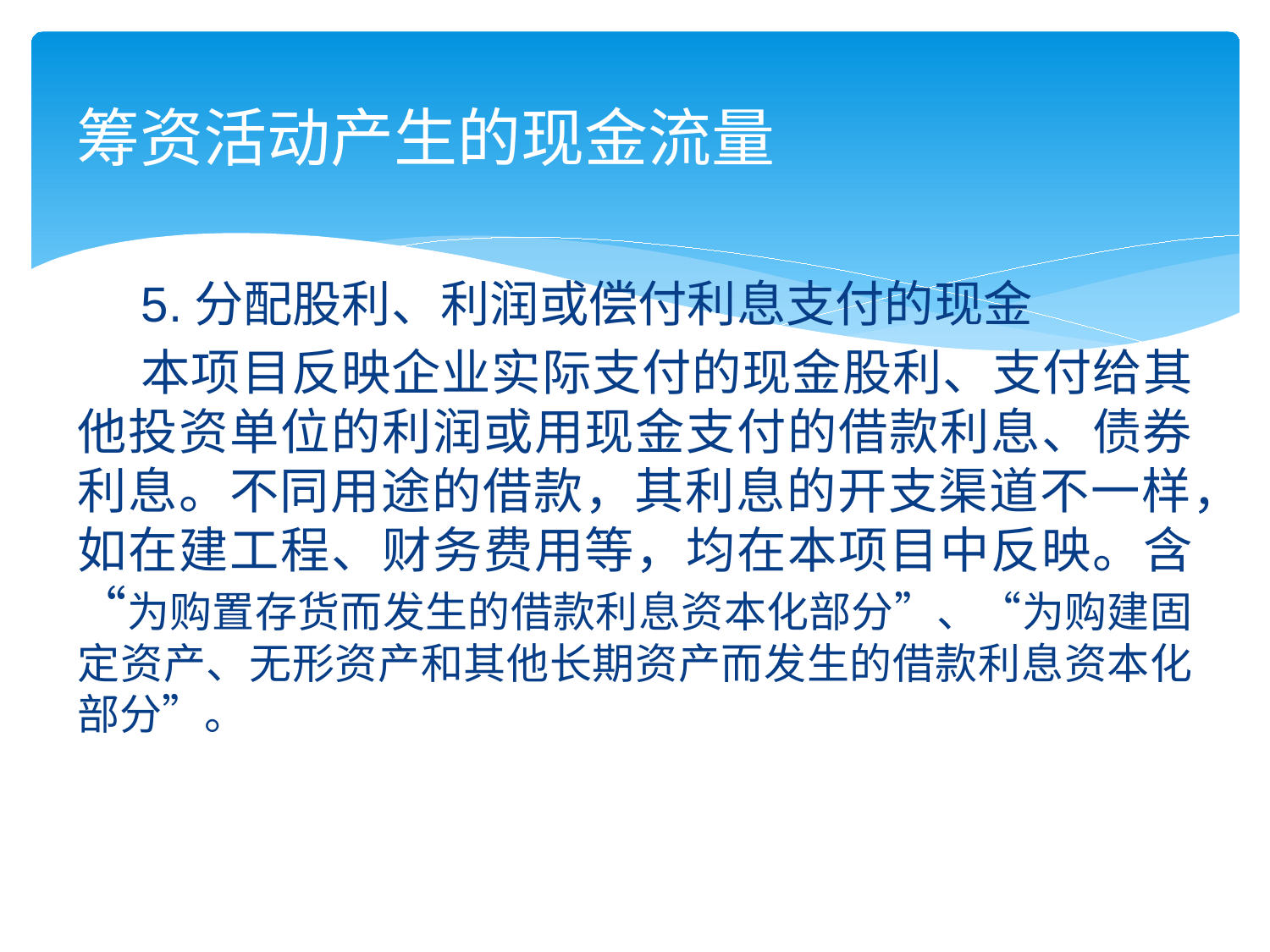

# 筹资活动产生的现金流量
5.分配股利、利润或偿付利息支付的现金
本项目反映企业实际支付的现金股利、支付给其他投资单位的利润或用现金支付的借款利息、债券利息。不同用途的借款，其利息的开支渠道不一样，如在建工程、财务费用等，均在本项目中反映。含“为购置存货而发生的借款利息资本化部分”、“为购建固定资产、无形资产和其他长期资产而发生的借款利息资本化部分”。